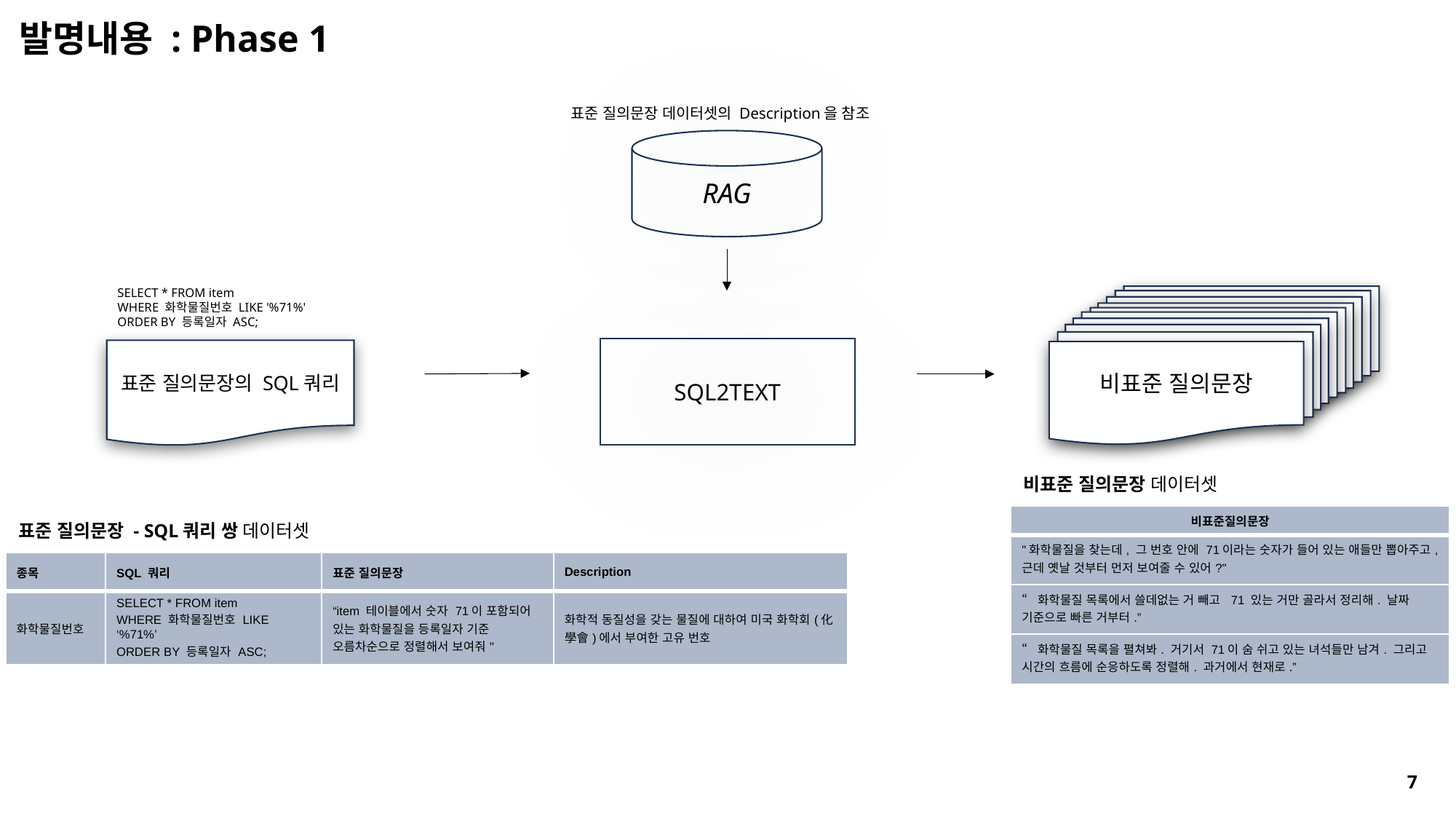

발명내용 : Phase 1
표준 질의문장 데이터셋의 Description을 참조
RAG
SELECT * FROM item
WHERE 화학물질번호 LIKE '%71%'
ORDER BY 등록일자 ASC;

SQL2TEXT
표준 질의문장의 SQL쿼리
비표준 질의문장
비표준 질의문장 데이터셋
| 비표준질의문장 |
| --- |
| "화학물질을 찾는데, 그 번호 안에 71이라는 숫자가 들어 있는 애들만 뽑아주고, 근데 옛날 것부터 먼저 보여줄 수 있어?" |
| “화학물질 목록에서 쓸데없는 거 빼고 71 있는 거만 골라서 정리해. 날짜 기준으로 빠른 거부터.” |
| “화학물질 목록을 펼쳐봐. 거기서 71이 숨 쉬고 있는 녀석들만 남겨. 그리고 시간의 흐름에 순응하도록 정렬해. 과거에서 현재로.” |
표준 질의문장 - SQL쿼리 쌍 데이터셋
| 종목 | SQL 쿼리 | 표준 질의문장 | Description |
| --- | --- | --- | --- |
| 화학물질번호 | SELECT \* FROM item WHERE 화학물질번호 LIKE ‘%71%’ ORDER BY 등록일자 ASC; | “item 테이블에서 숫자 71이 포함되어 있는 화학물질을 등록일자 기준 오름차순으로 정렬해서 보여줘" | 화학적 동질성을 갖는 물질에 대하여 미국 화학회(化學會)에서 부여한 고유 번호 |
7